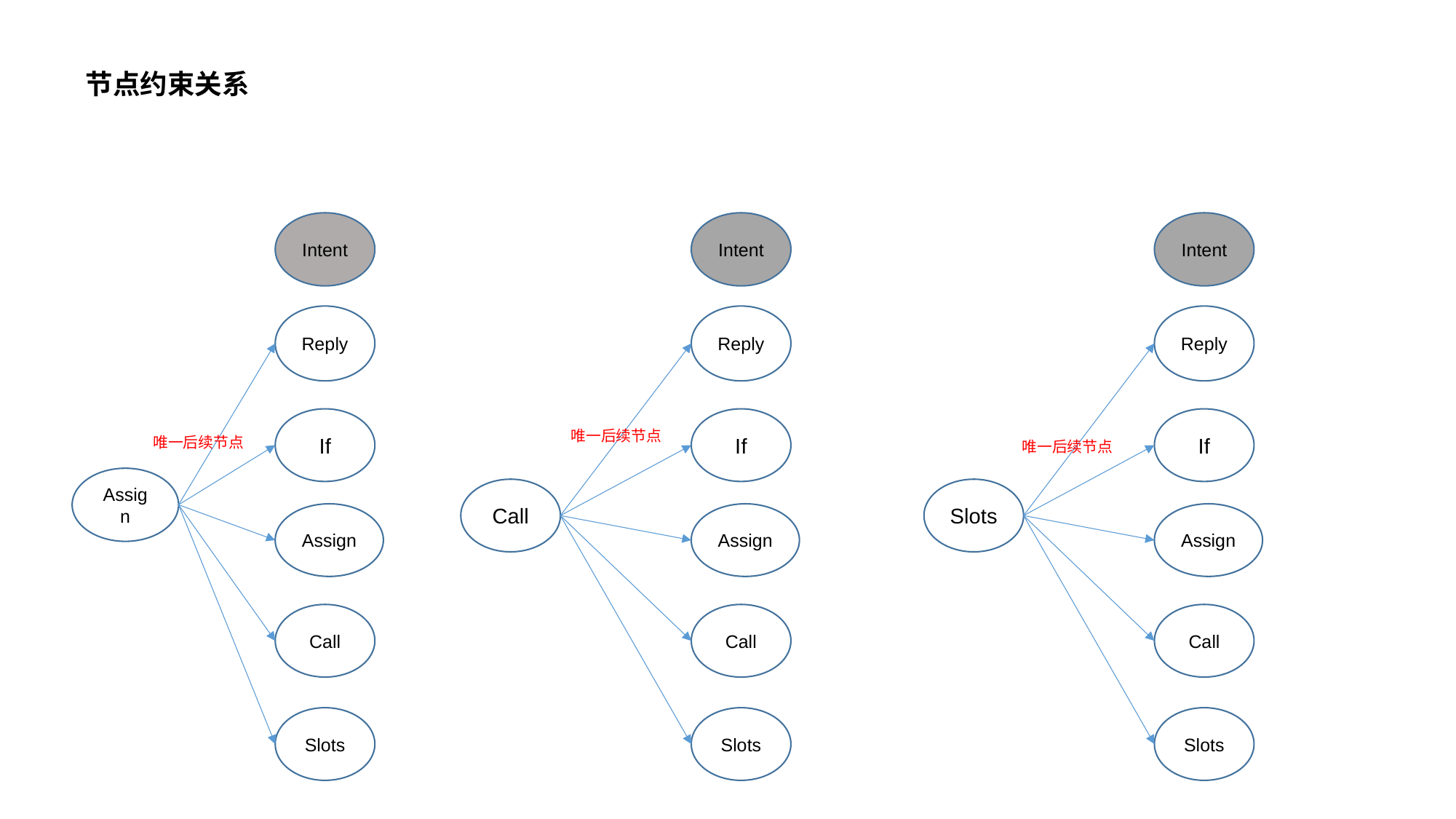

节点约束关系
Intent
Intent
Intent
Reply
Reply
Reply
If
If
If
唯一后续节点
唯一后续节点
唯一后续节点
Assign
Call
Slots
Assign
Assign
Assign
Call
Call
Call
Slots
Slots
Slots